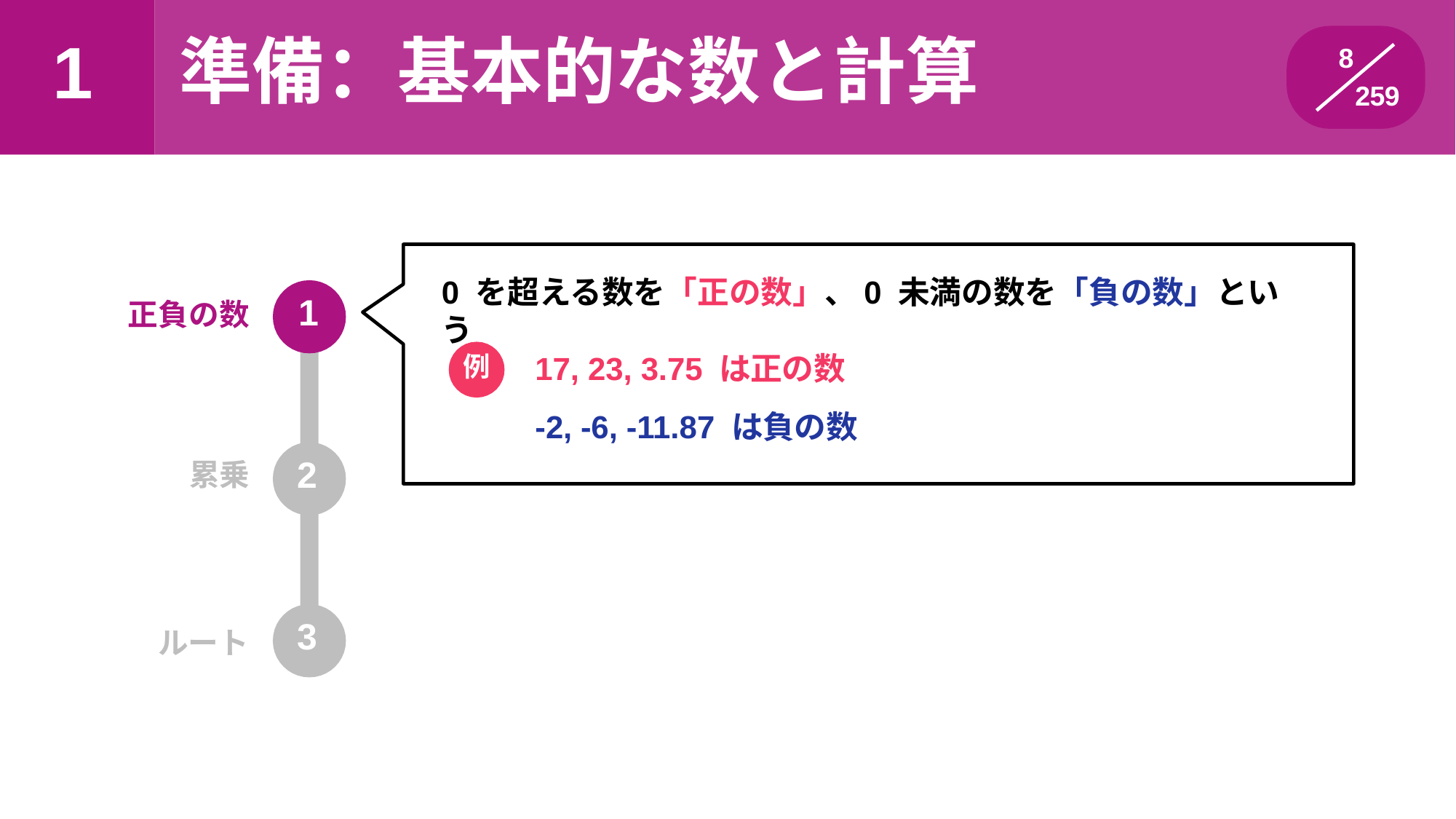

準備：基本的な数と計算
# 1
8
259

0 を超える数を「正の数」、0 未満の数を「負の数」という

正負の数	1
17, 23, 3.75 は正の数
-2, -6, -11.87 は負の数

例
2
累乗

3
ルート